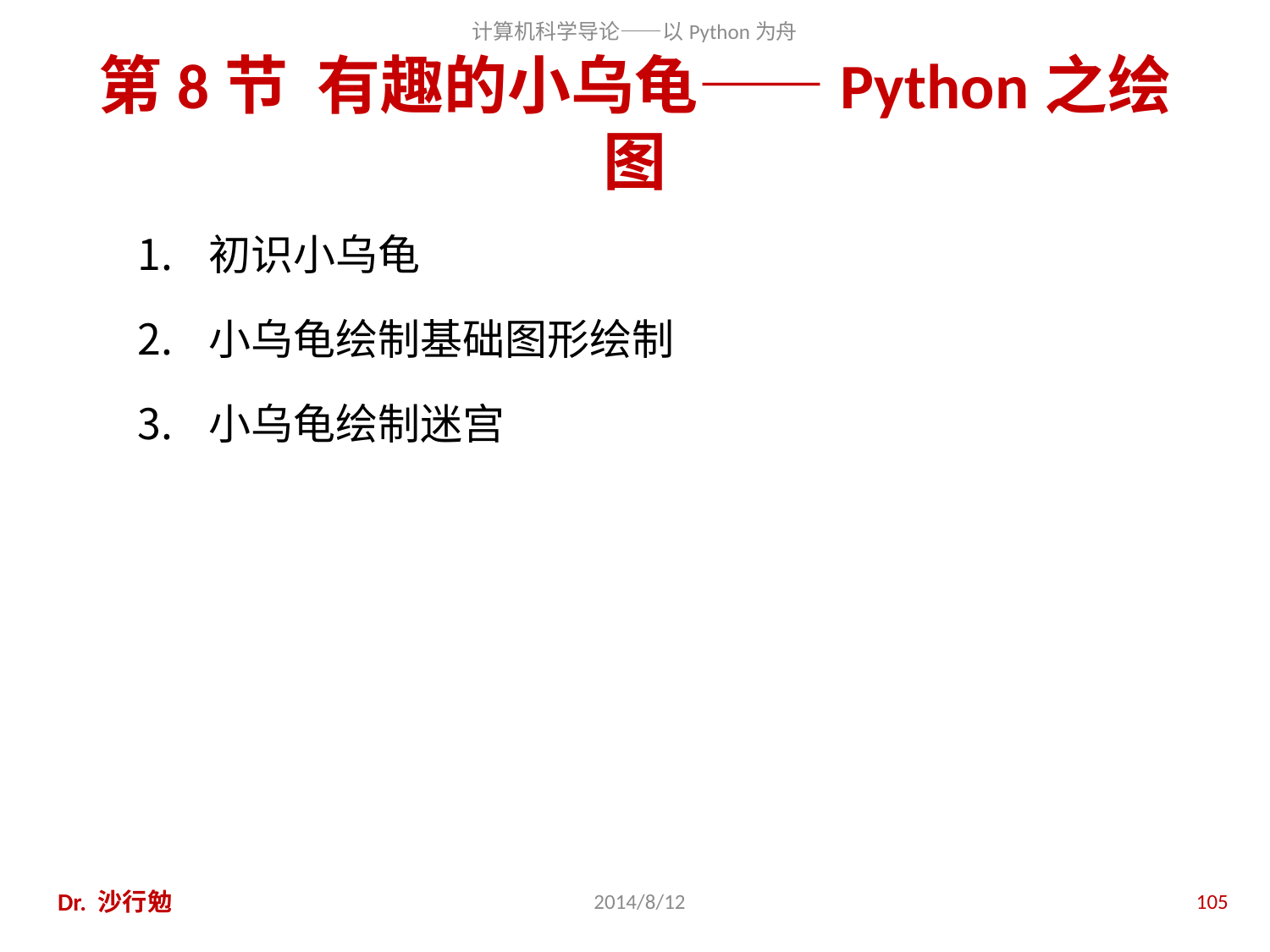

# 第8节  有趣的小乌龟——Python之绘图
初识小乌龟
小乌龟绘制基础图形绘制
小乌龟绘制迷宫
Dr. 沙行勉
2014/8/12
105